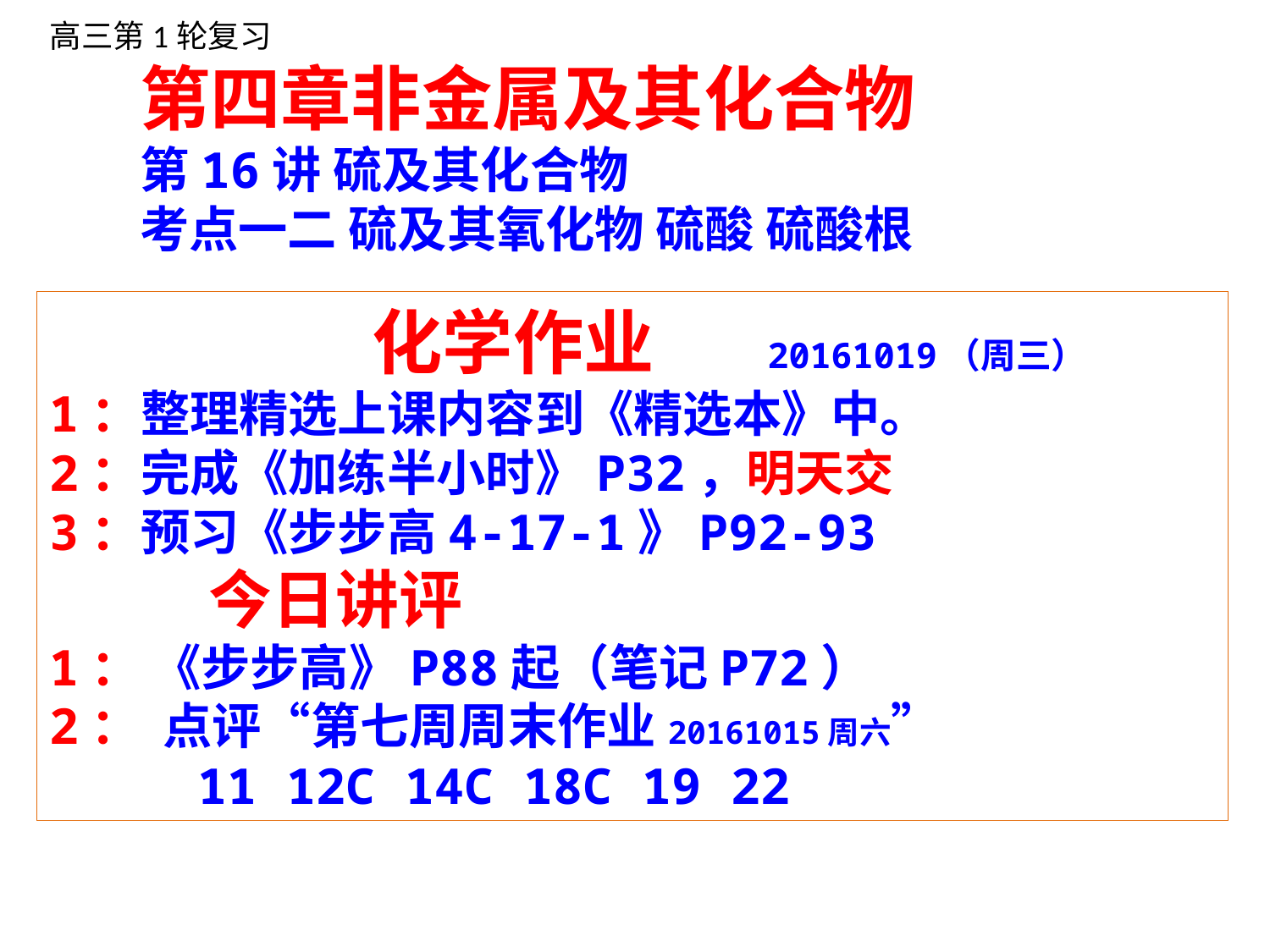

高三第1轮复习
       第四章非金属及其化合物
       第16讲 硫及其化合物
       考点一二 硫及其氧化物 硫酸 硫酸根
                   化学作业      20161019（周三）
1：整理精选上课内容到《精选本》中。
2：完成《加练半小时》P32，明天交
3：预习《步步高4-17-1》P92-93
          今日讲评
1： 《步步高》P88起（笔记P72）
2：  点评“第七周周末作业20161015周六”
     11 12C 14C 18C 19 22